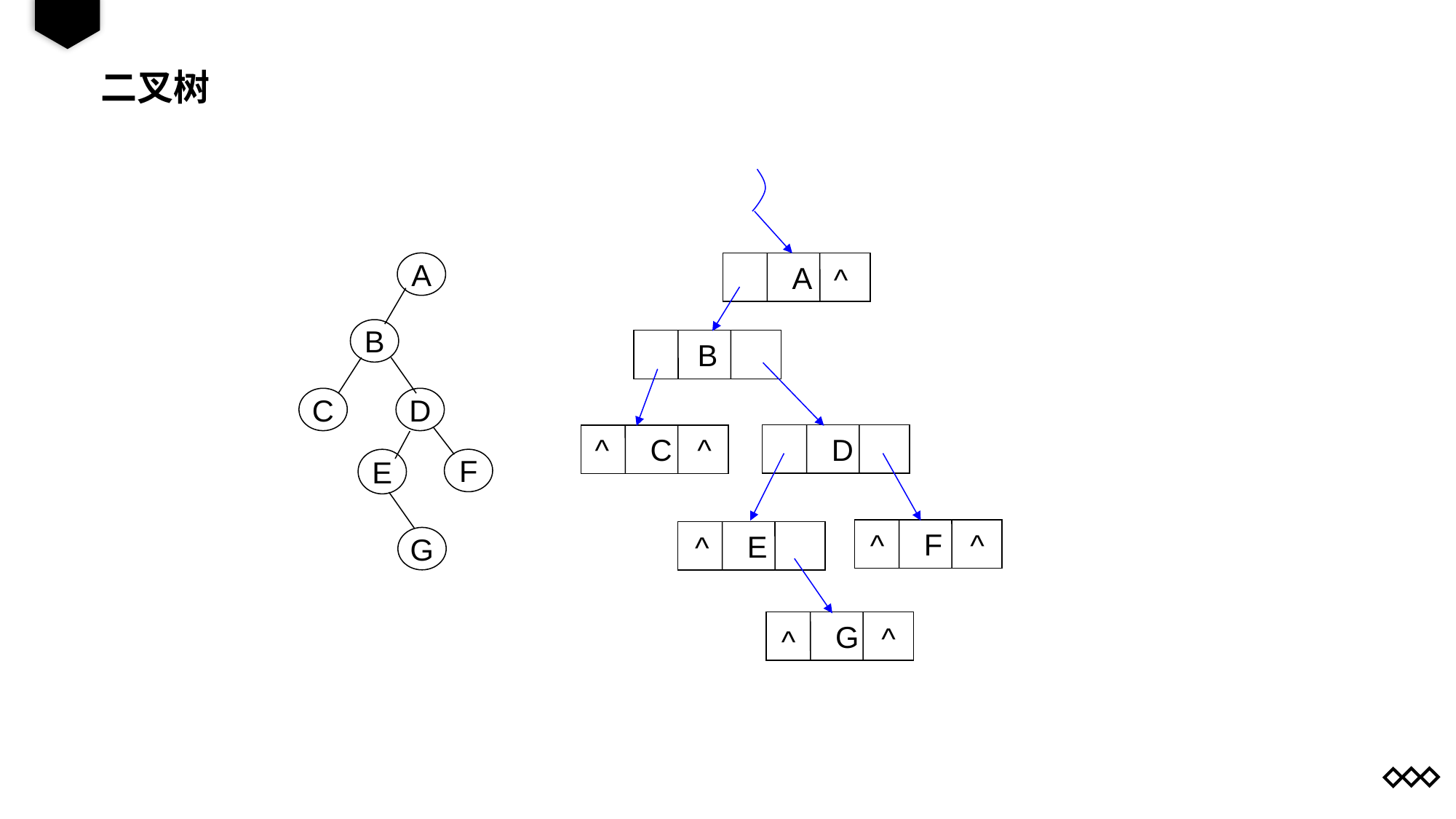

二叉树

A
       A

^

B
B

C
D
       D

       C

^
^

E
F

       F

^
^
       E

^
G

       G

^
^